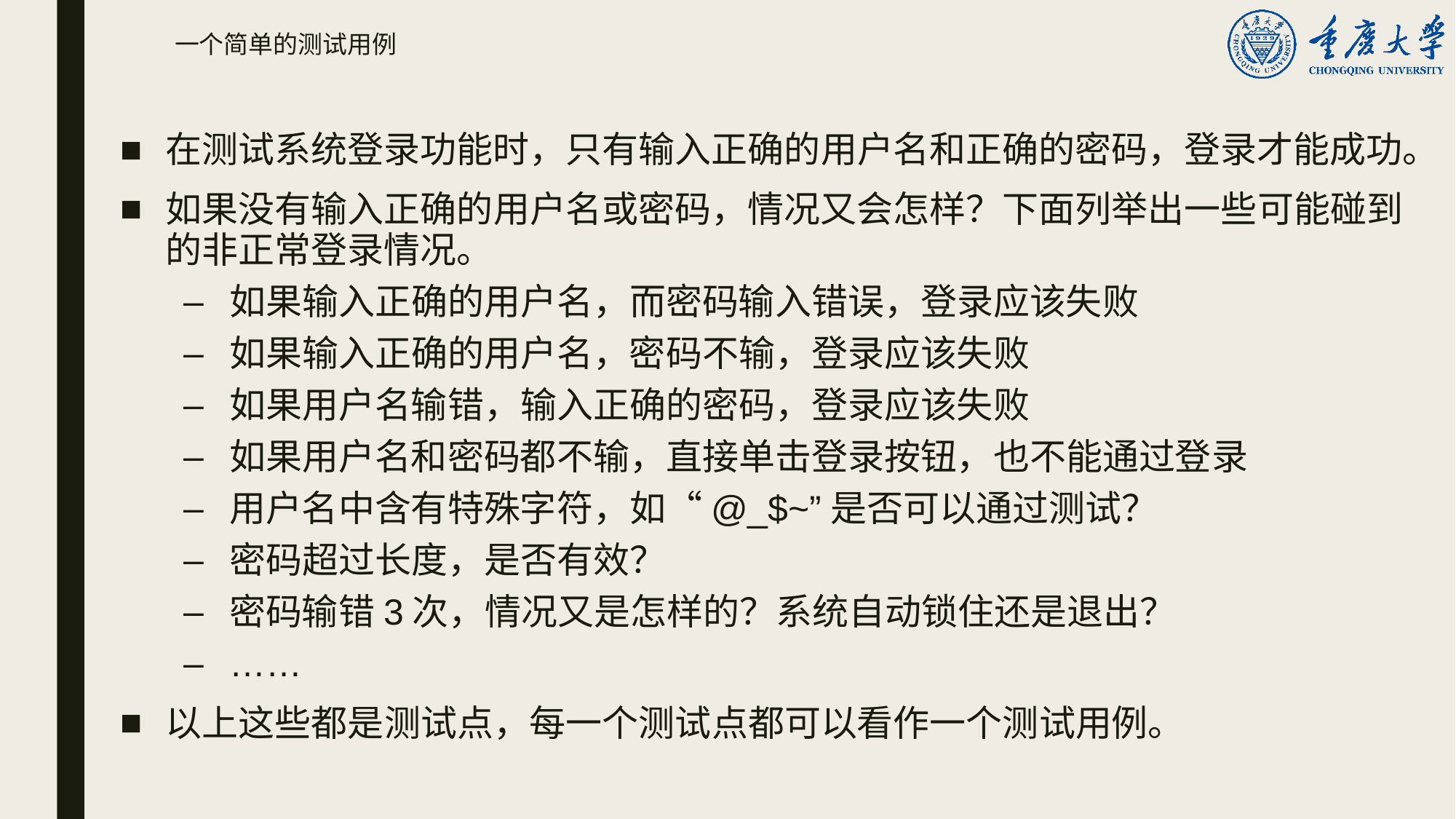

# 一个简单的测试用例
在测试系统登录功能时，只有输入正确的用户名和正确的密码，登录才能成功。
如果没有输入正确的用户名或密码，情况又会怎样？下面列举出一些可能碰到的非正常登录情况。
如果输入正确的用户名，而密码输入错误，登录应该失败
如果输入正确的用户名，密码不输，登录应该失败
如果用户名输错，输入正确的密码，登录应该失败
如果用户名和密码都不输，直接单击登录按钮，也不能通过登录
用户名中含有特殊字符，如“@_$~”是否可以通过测试？
密码超过长度，是否有效？
密码输错3次，情况又是怎样的？系统自动锁住还是退出？
……
以上这些都是测试点，每一个测试点都可以看作一个测试用例。